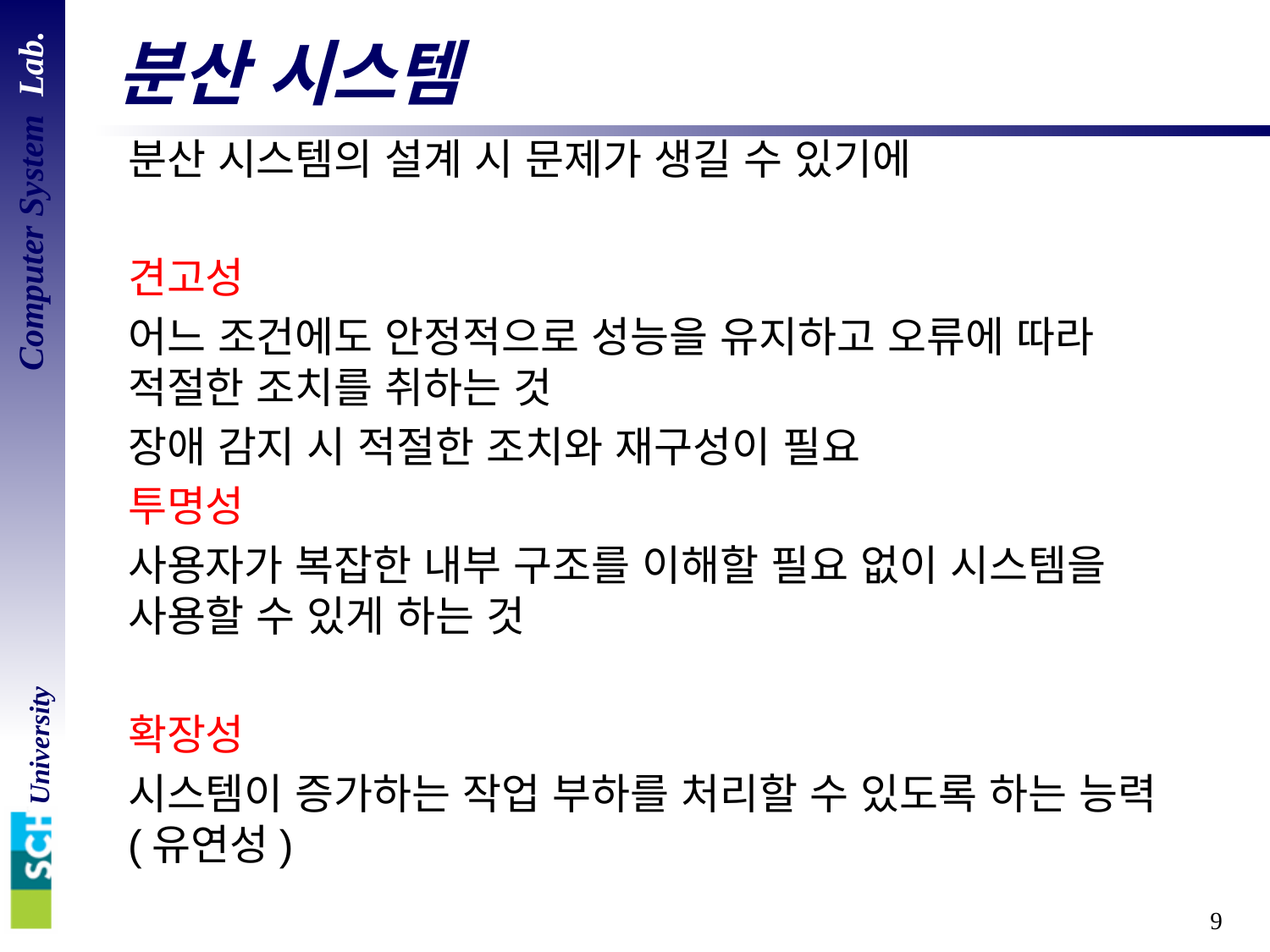

# 분산 시스템
분산 시스템의 설계 시 문제가 생길 수 있기에

견고성
어느 조건에도 안정적으로 성능을 유지하고 오류에 따라 적절한 조치를 취하는 것
장애 감지 시 적절한 조치와 재구성이 필요
투명성
사용자가 복잡한 내부 구조를 이해할 필요 없이 시스템을 사용할 수 있게 하는 것

확장성
시스템이 증가하는 작업 부하를 처리할 수 있도록 하는 능력 (유연성)